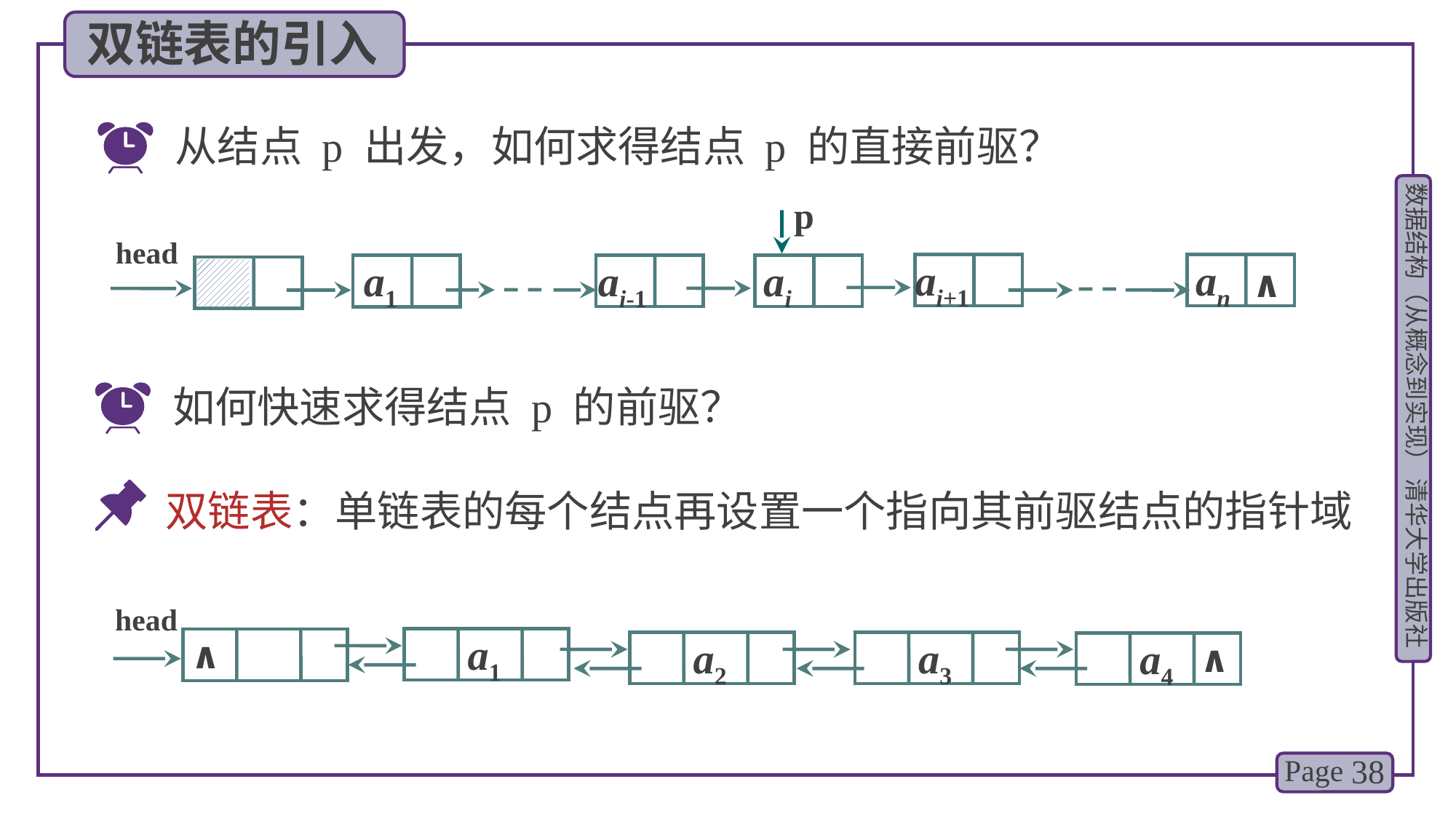

双链表的引入

从结点 p 出发，如何求得结点 p 的直接前驱？

p

head
ai+1

an

ai-1

ai

a1

∧

如何快速求得结点 p 的前驱？

双链表：单链表的每个结点再设置一个指向其前驱结点的指针域
head
∧
      a1

∧
      a2

     a3

     a4